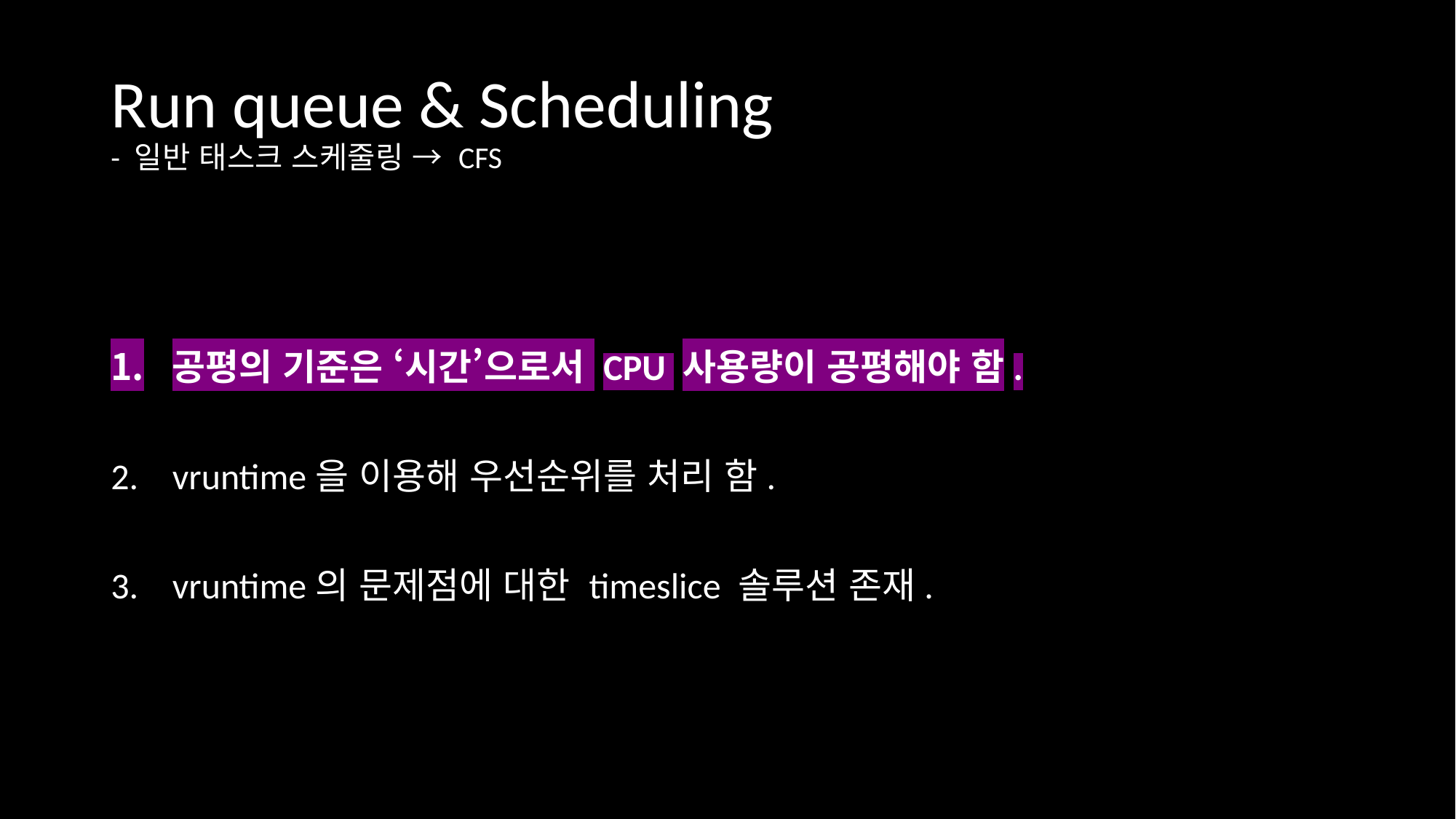

# Run queue & Scheduling - 일반 태스크 스케줄링 → CFS
공평의 기준은 ‘시간’으로서 CPU 사용량이 공평해야 함.

vruntime을 이용해 우선순위를 처리 함.

vruntime의 문제점에 대한 timeslice 솔루션 존재.